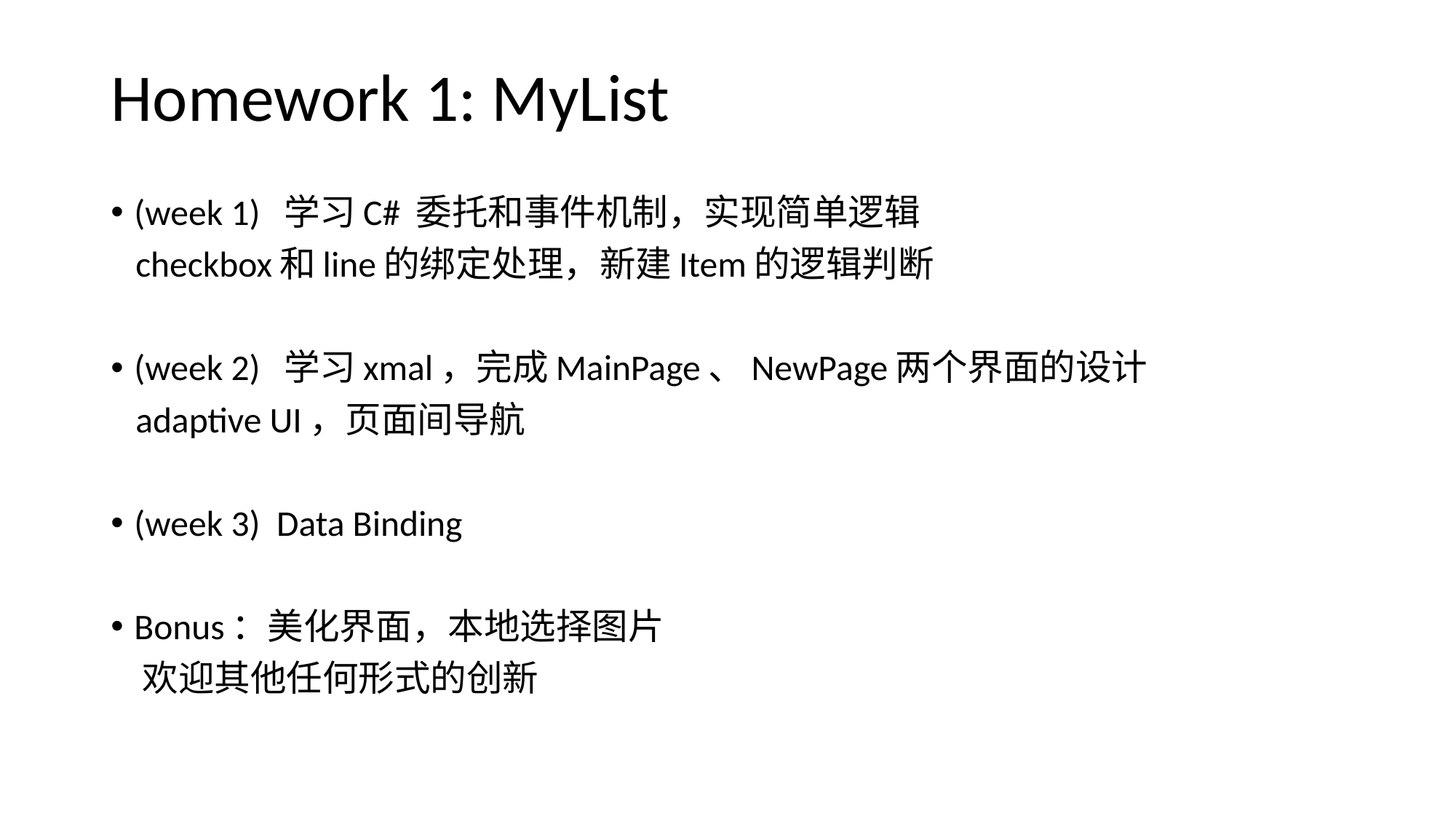

# Homework 1: MyList
(week 1)  学习C# 委托和事件机制，实现简单逻辑
   checkbox和line的绑定处理，新建Item的逻辑判断

(week 2)  学习xmal，完成MainPage、NewPage两个界面的设计
   adaptive UI，页面间导航

(week 3)  Data Binding

Bonus：美化界面，本地选择图片
   欢迎其他任何形式的创新